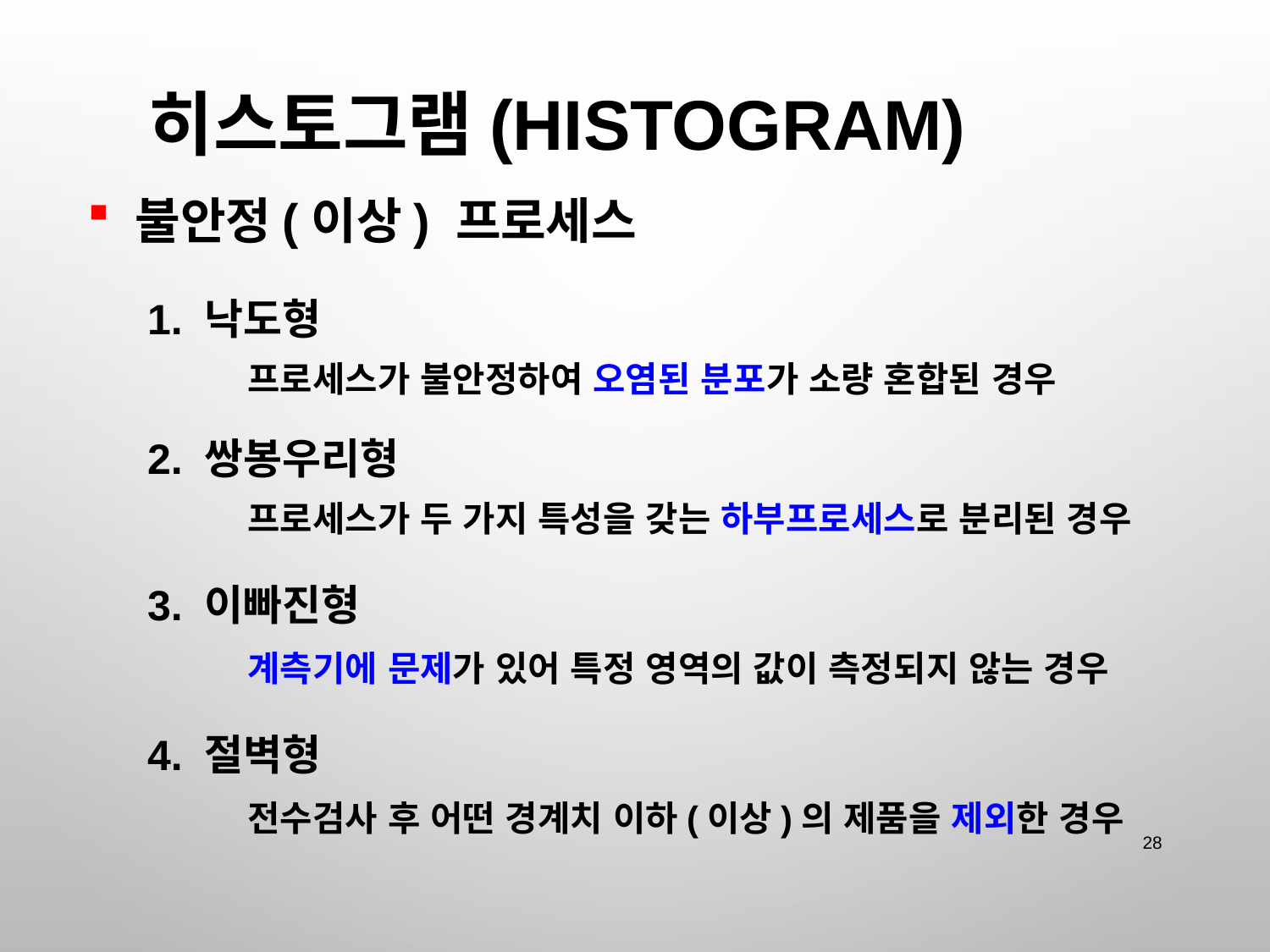

# 히스토그램(histogram)
불안정(이상) 프로세스
1. 낙도형
프로세스가 불안정하여 오염된 분포가 소량 혼합된 경우
2. 쌍봉우리형
프로세스가 두 가지 특성을 갖는 하부프로세스로 분리된 경우
3. 이빠진형
계측기에 문제가 있어 특정 영역의 값이 측정되지 않는 경우
4. 절벽형
전수검사 후 어떤 경계치 이하(이상)의 제품을 제외한 경우
28